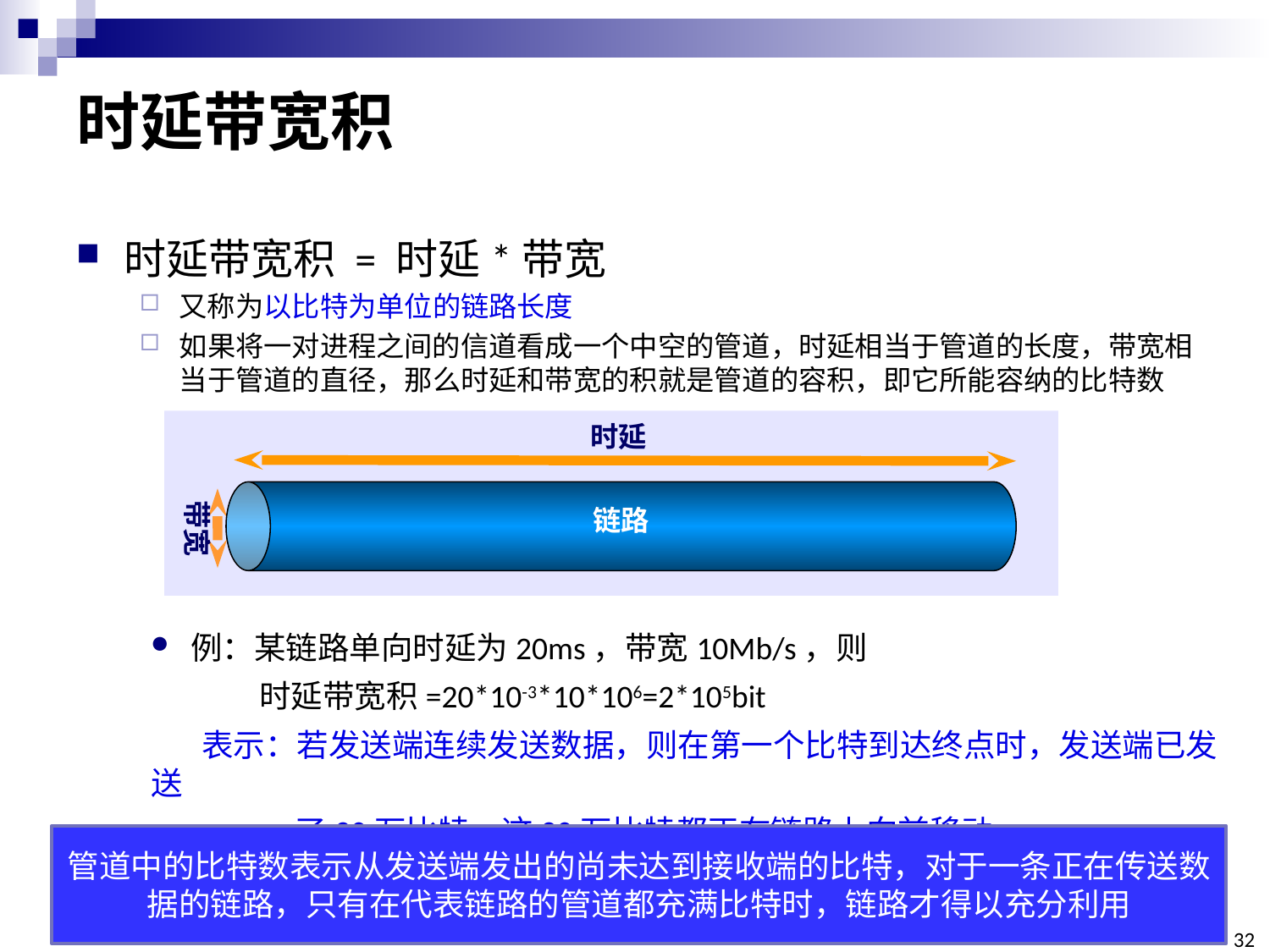

# 时延带宽积
时延带宽积 = 时延*带宽
又称为以比特为单位的链路长度
如果将一对进程之间的信道看成一个中空的管道，时延相当于管道的长度，带宽相当于管道的直径，那么时延和带宽的积就是管道的容积，即它所能容纳的比特数

时延

带宽

链路
例：某链路单向时延为20ms，带宽10Mb/s，则
              时延带宽积=20*10-3*10*106=2*105bit
      表示：若发送端连续发送数据，则在第一个比特到达终点时，发送端已发送
                   了20万比特，这20万比特都正在链路上向前移动

管道中的比特数表示从发送端发出的尚未达到接收端的比特，对于一条正在传送数据的链路，只有在代表链路的管道都充满比特时，链路才得以充分利用
32